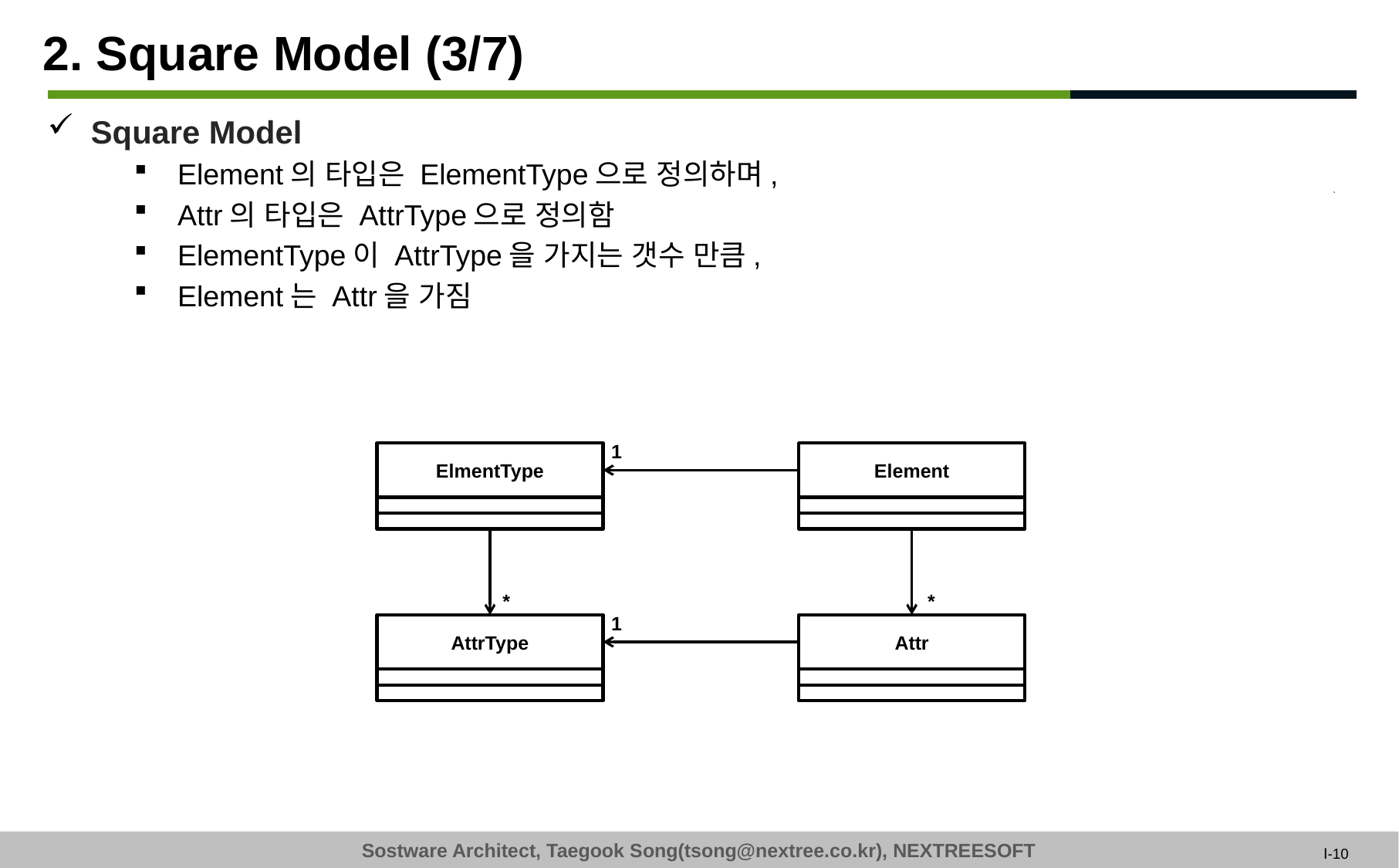

# 2. Square Model (3/7)
Square Model
Element의 타입은 ElementType으로 정의하며,
Attr의 타입은 AttrType으로 정의함
ElementType이 AttrType을 가지는 갯수 만큼,
Element는 Attr을 가짐
1
ElmentType
Element

*
*
1
AttrType
Attr